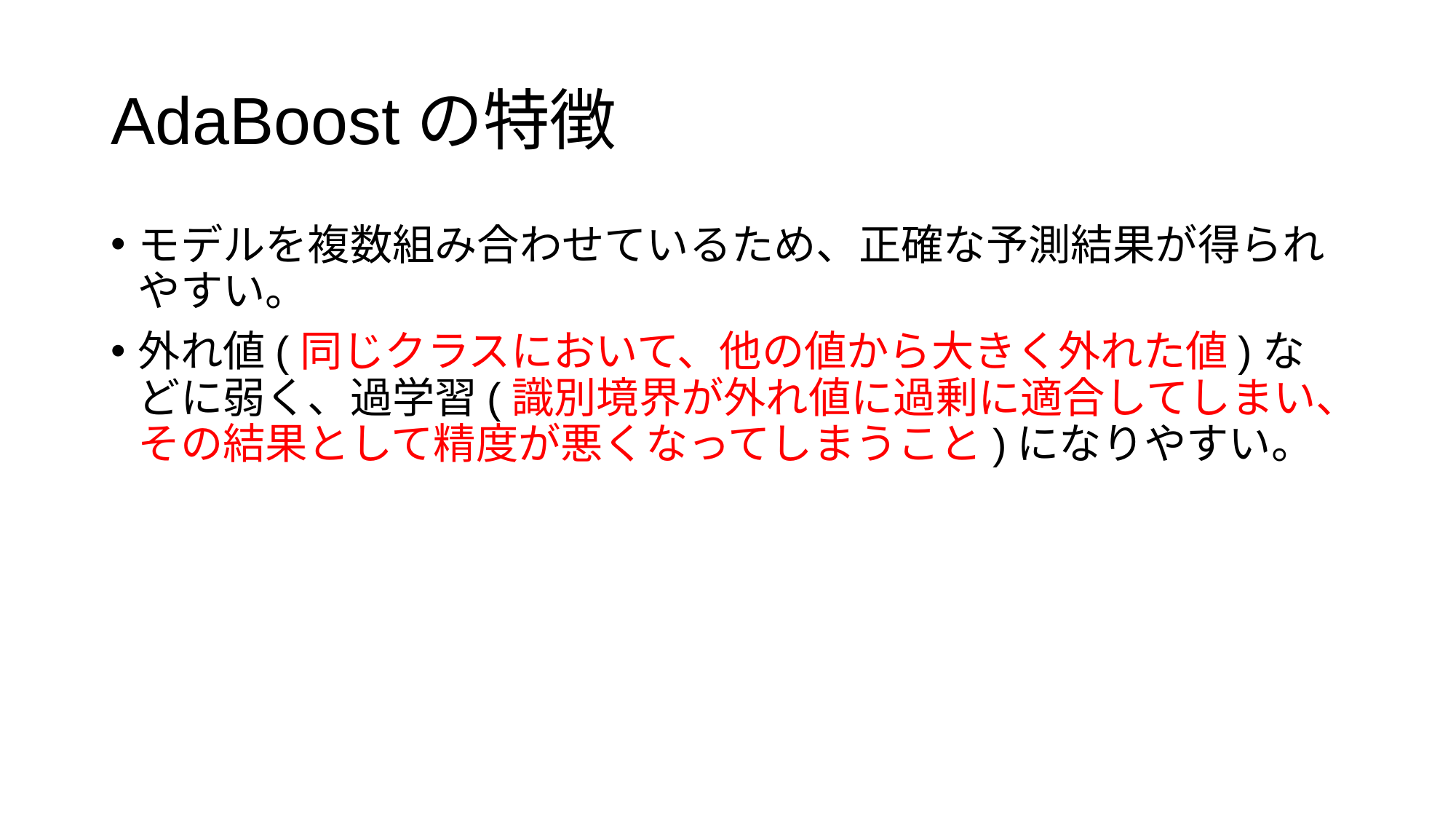

# AdaBoostの特徴
モデルを複数組み合わせているため、正確な予測結果が得られやすい。
外れ値(同じクラスにおいて、他の値から大きく外れた値)などに弱く、過学習(識別境界が外れ値に過剰に適合してしまい、その結果として精度が悪くなってしまうこと)になりやすい。